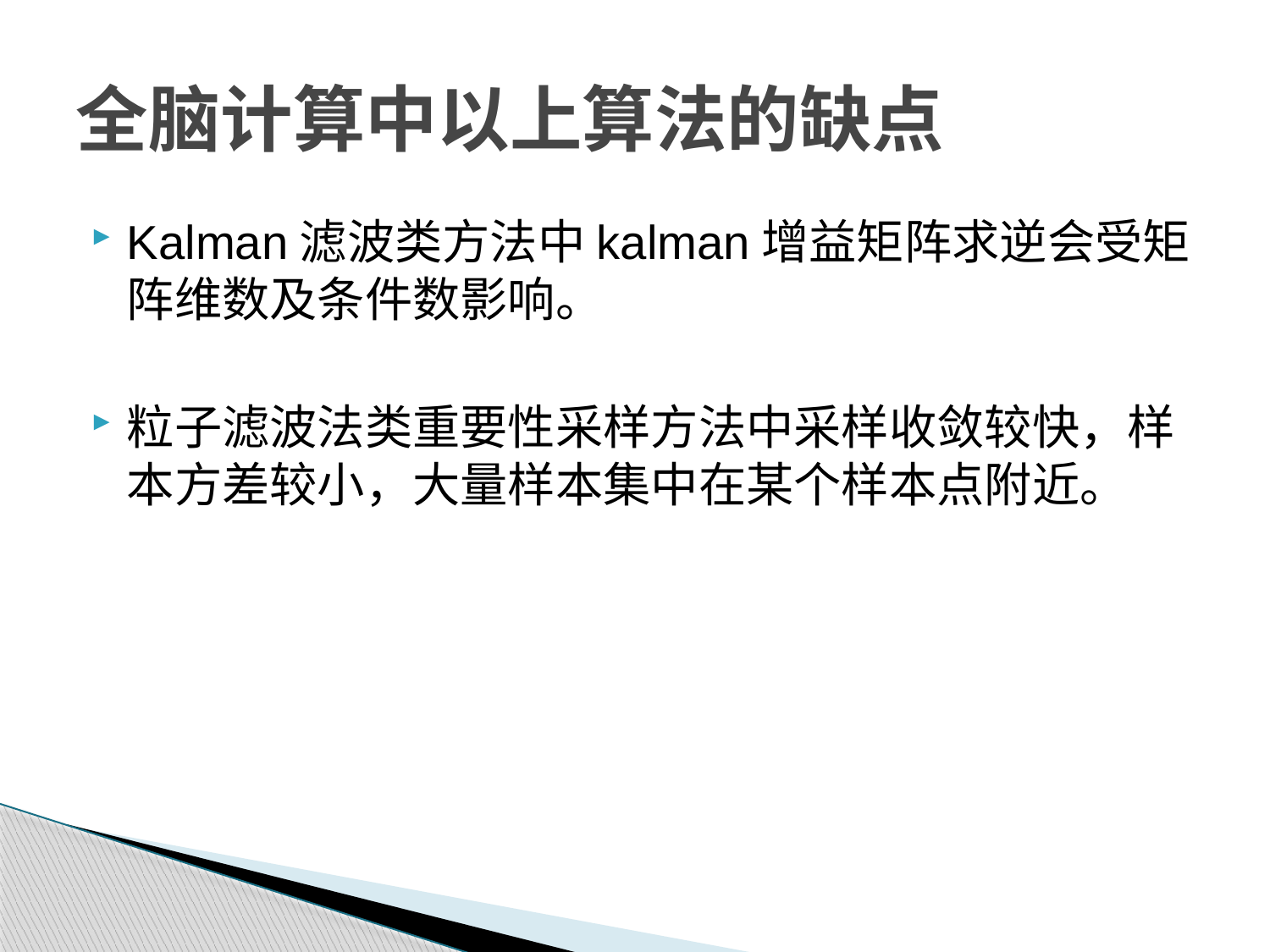

# 全脑计算中以上算法的缺点
Kalman滤波类方法中kalman增益矩阵求逆会受矩阵维数及条件数影响。

粒子滤波法类重要性采样方法中采样收敛较快，样本方差较小，大量样本集中在某个样本点附近。